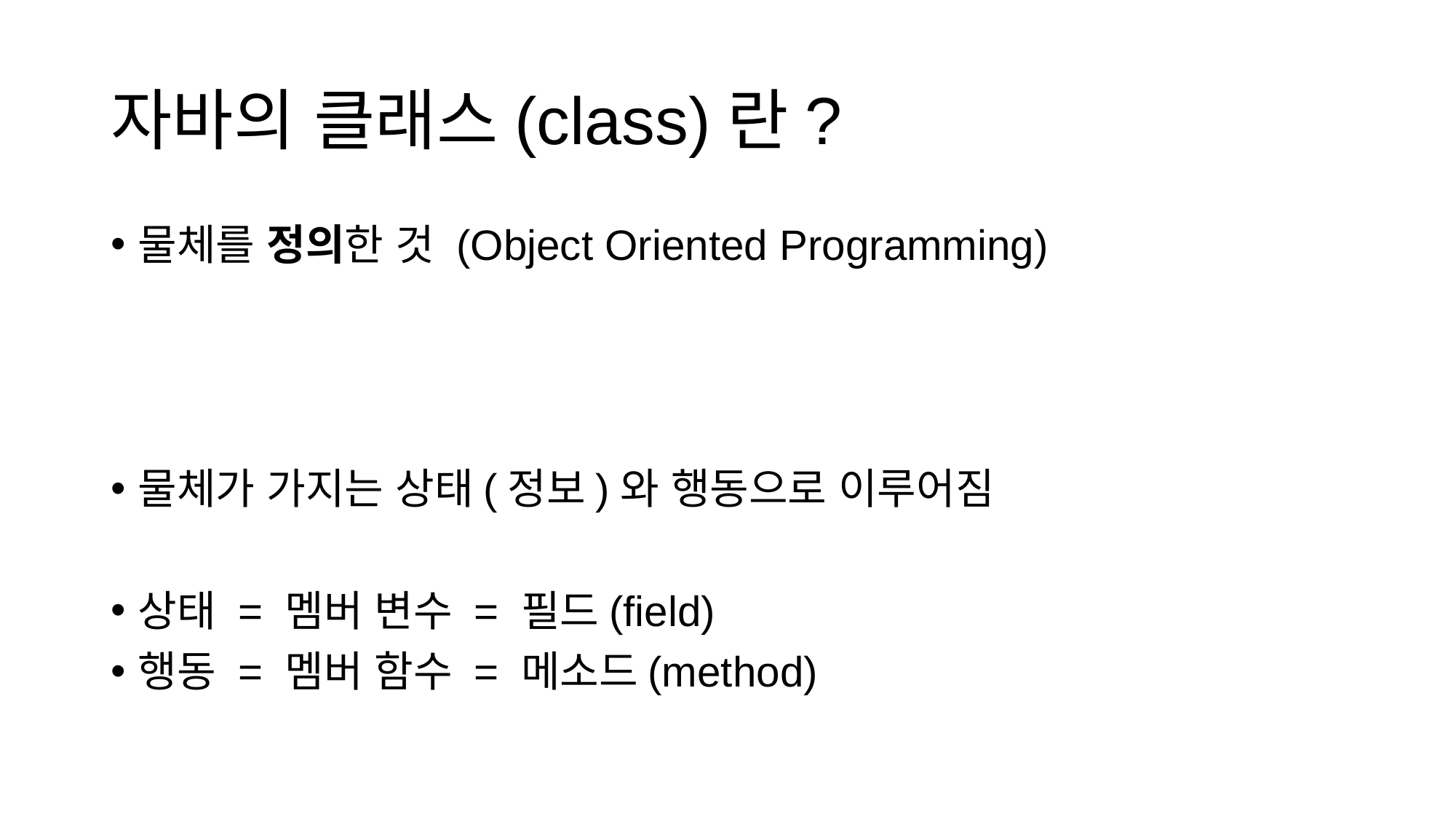

# 자바의 클래스(class)란?
물체를 정의한 것 (Object Oriented Programming)

물체가 가지는 상태(정보)와 행동으로 이루어짐

상태 = 멤버 변수 = 필드(field)
행동 = 멤버 함수 = 메소드(method)